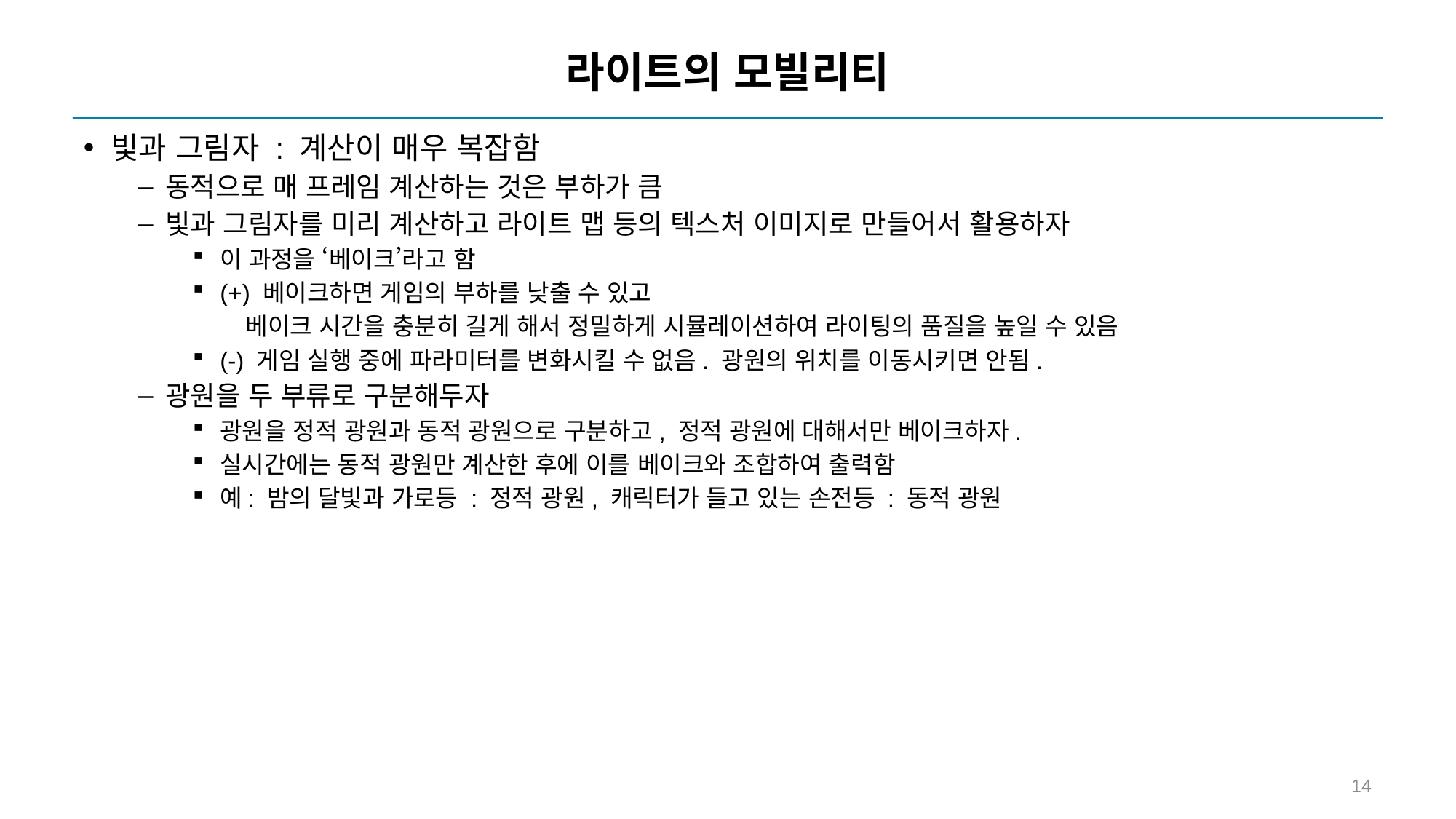

# 라이트의 모빌리티
빛과 그림자 : 계산이 매우 복잡함
동적으로 매 프레임 계산하는 것은 부하가 큼
빛과 그림자를 미리 계산하고 라이트 맵 등의 텍스처 이미지로 만들어서 활용하자
이 과정을 ‘베이크’라고 함
(+) 베이크하면 게임의 부하를 낮출 수 있고
       베이크 시간을 충분히 길게 해서 정밀하게 시뮬레이션하여 라이팅의 품질을 높일 수 있음
(-) 게임 실행 중에 파라미터를 변화시킬 수 없음. 광원의 위치를 이동시키면 안됨.
광원을 두 부류로 구분해두자
광원을 정적 광원과 동적 광원으로 구분하고, 정적 광원에 대해서만 베이크하자.
실시간에는 동적 광원만 계산한 후에 이를 베이크와 조합하여 출력함
예: 밤의 달빛과 가로등 : 정적 광원, 캐릭터가 들고 있는 손전등 : 동적 광원

14